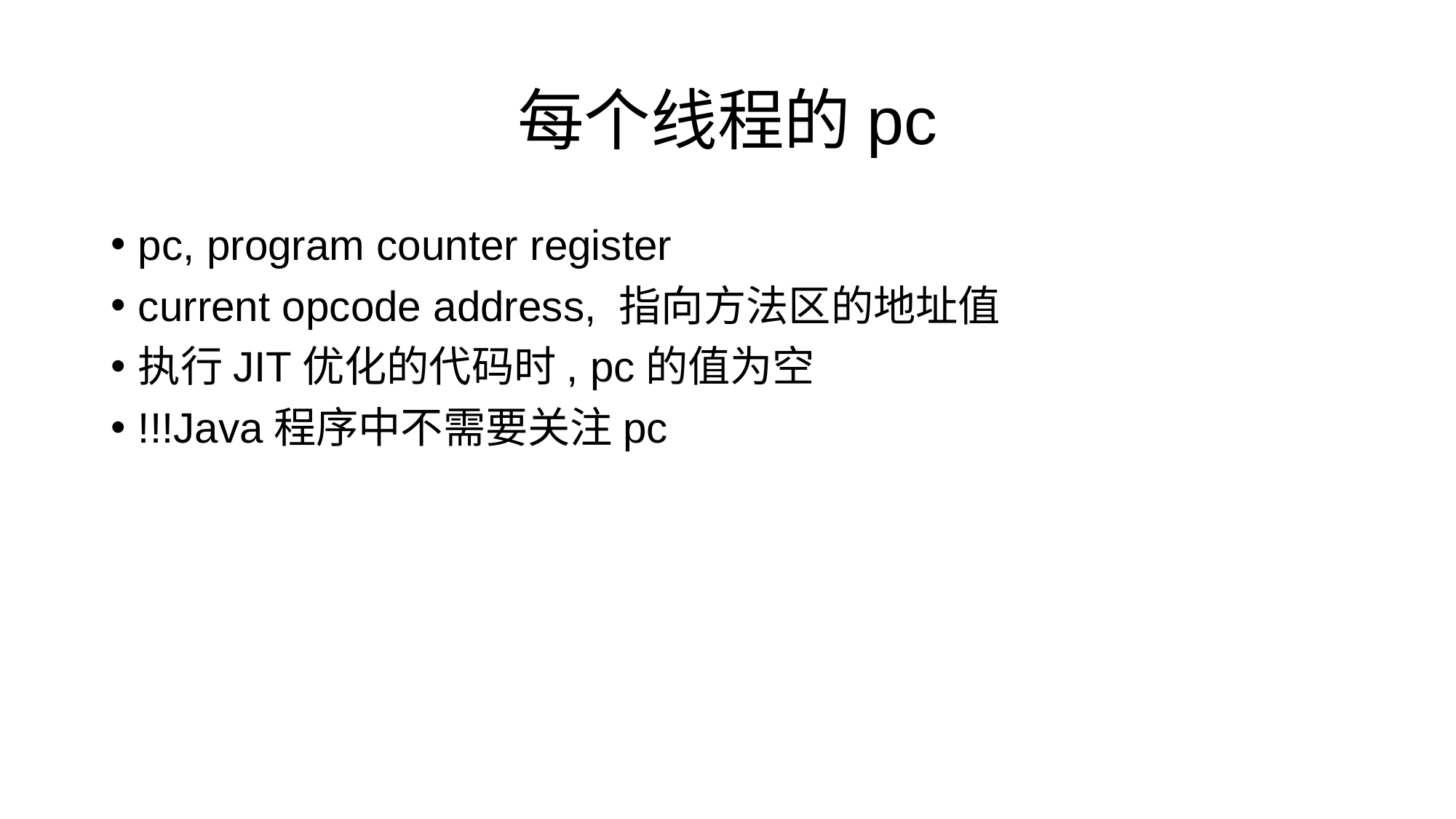

# 每个线程的pc
pc, program counter register
current opcode address, 指向方法区的地址值
执行JIT优化的代码时, pc的值为空
!!!Java程序中不需要关注pc